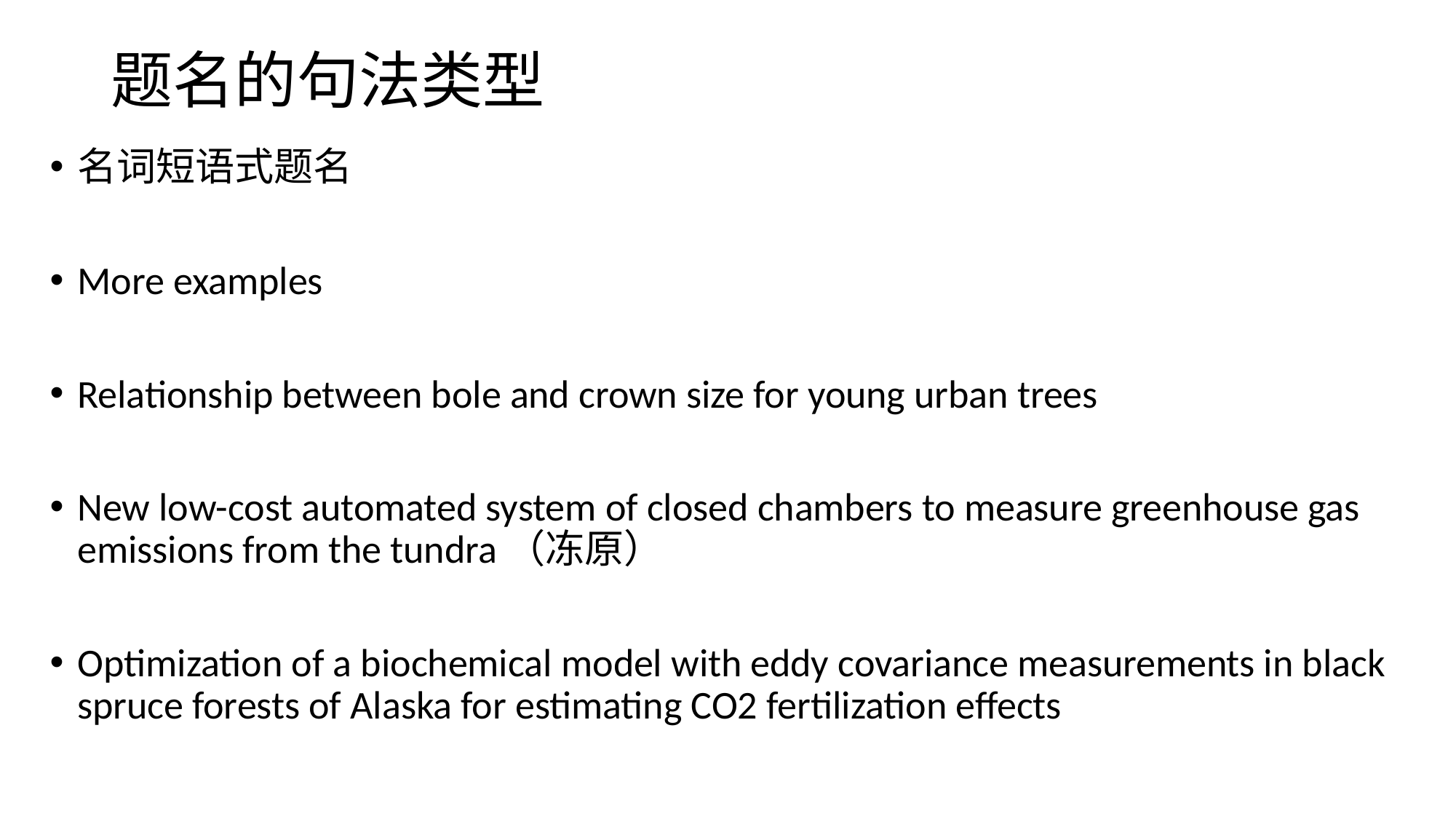

# 题名的句法类型
名词短语式题名

More examples

Relationship between bole and crown size for young urban trees

New low-cost automated system of closed chambers to measure greenhouse gas emissions from the tundra（冻原）

Optimization of a biochemical model with eddy covariance measurements in black spruce forests of Alaska for estimating CO2 fertilization effects